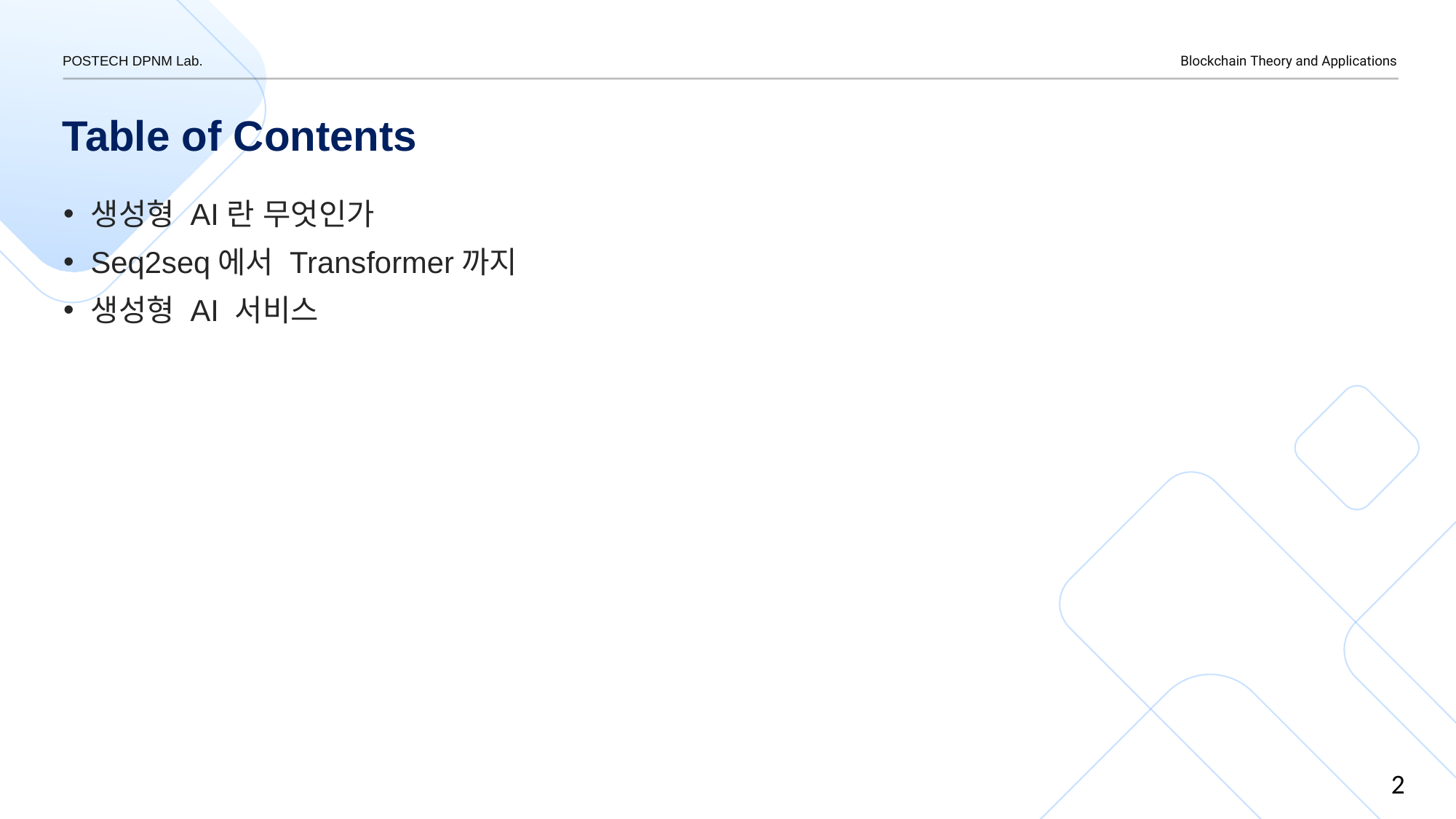

Table of Contents
생성형 AI란 무엇인가
Seq2seq에서 Transformer까지
생성형 AI 서비스
2